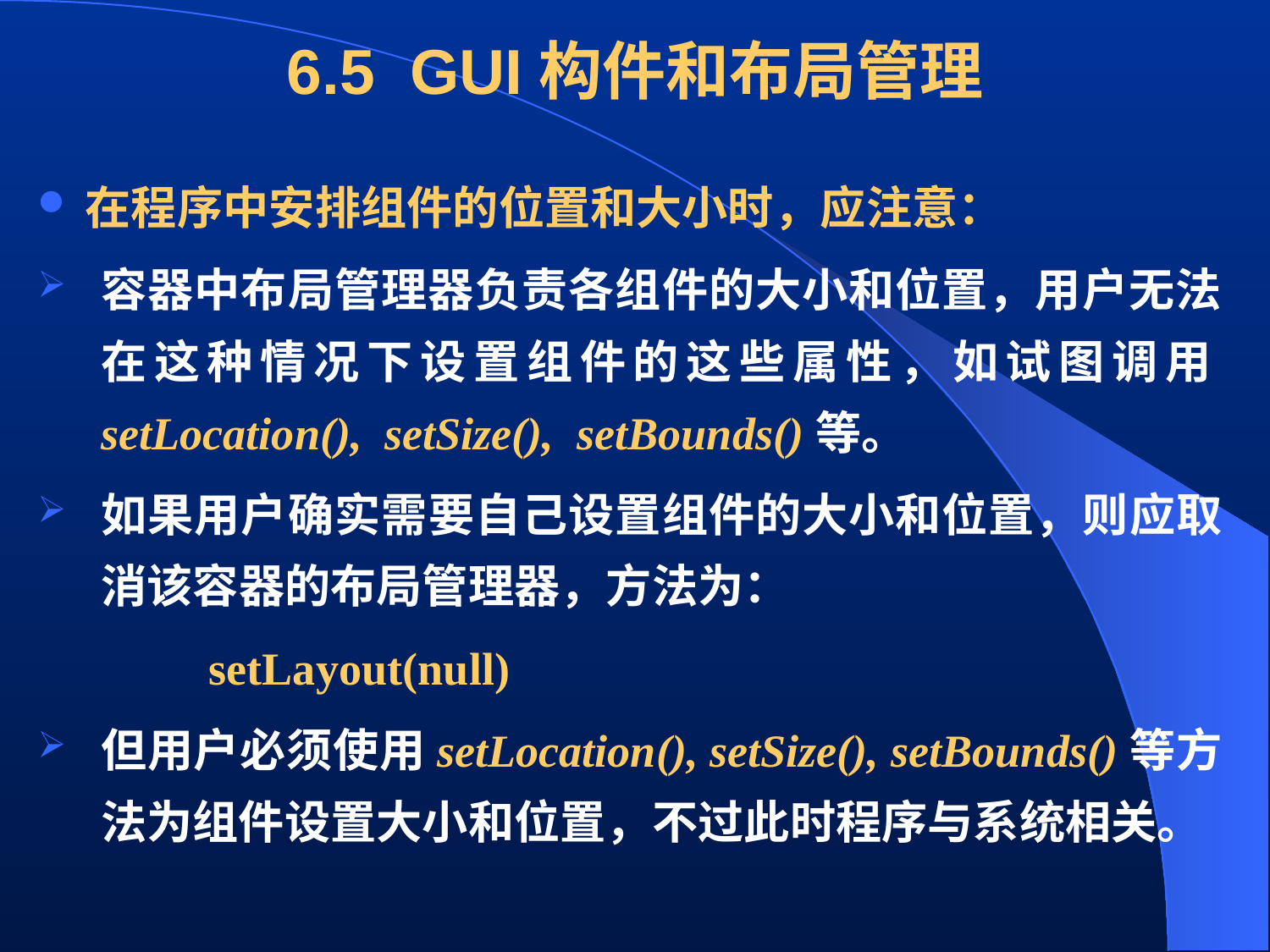

# 6.5  GUI构件和布局管理
在程序中安排组件的位置和大小时，应注意：
容器中布局管理器负责各组件的大小和位置，用户无法在这种情况下设置组件的这些属性，如试图调用setLocation(),  setSize(),  setBounds()等。
如果用户确实需要自己设置组件的大小和位置，则应取消该容器的布局管理器，方法为：
               setLayout(null)
但用户必须使用setLocation(), setSize(), setBounds()等方法为组件设置大小和位置，不过此时程序与系统相关。